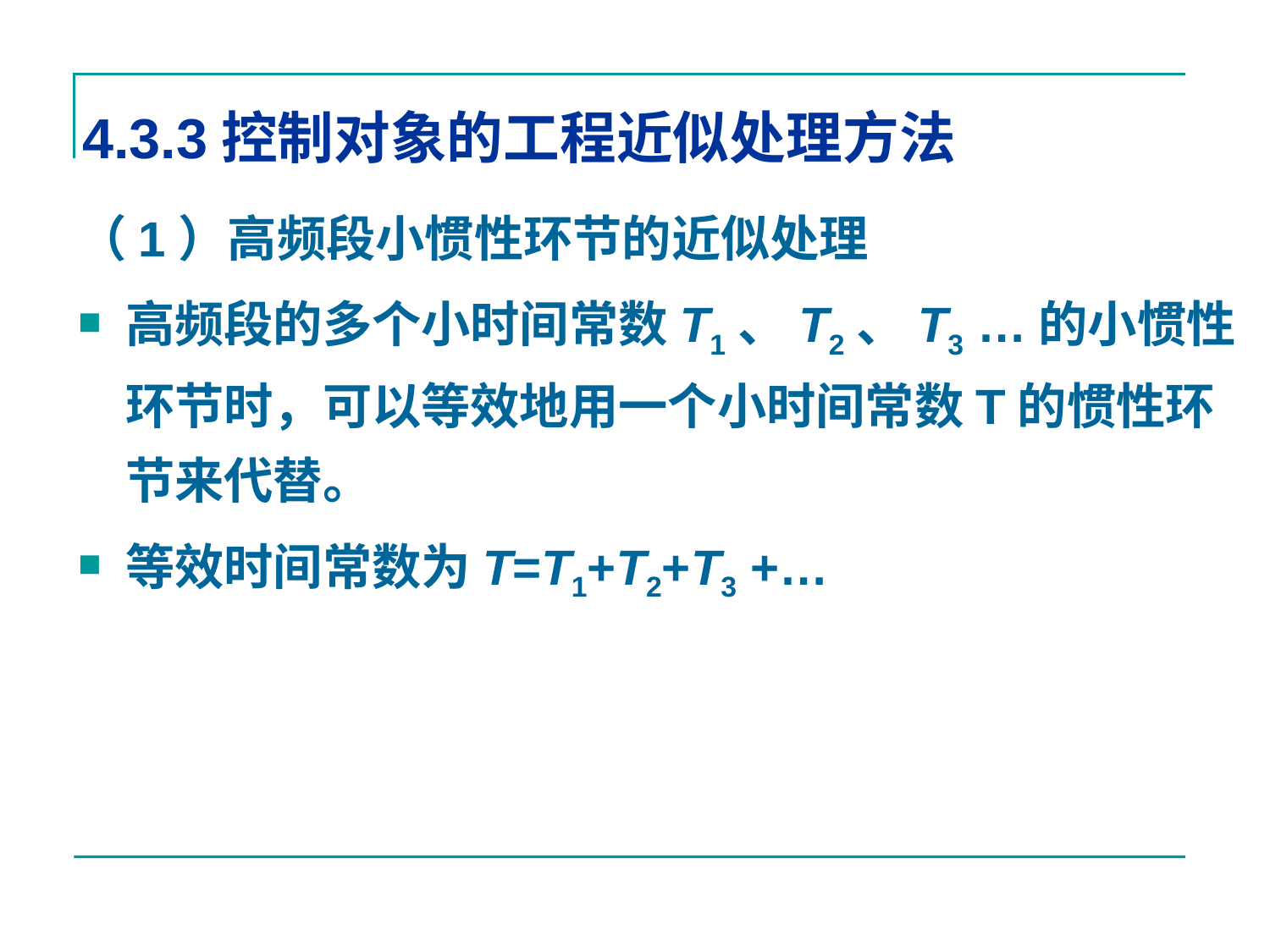

# 4.3.3控制对象的工程近似处理方法
（1）高频段小惯性环节的近似处理
高频段的多个小时间常数T1、T2、T3 …的小惯性环节时，可以等效地用一个小时间常数T的惯性环节来代替。
等效时间常数为T=T1+T2+T3 +…